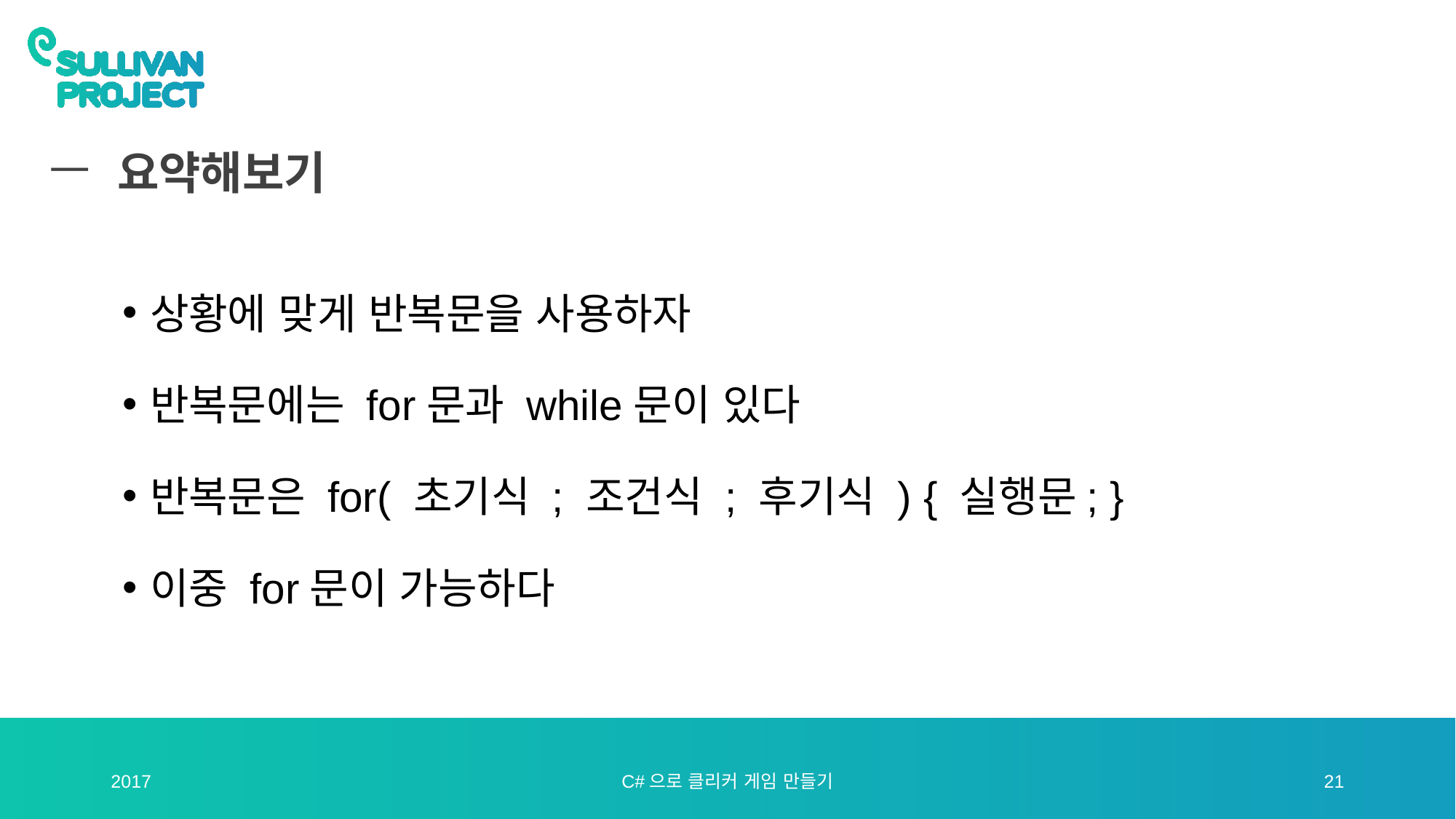

# 요약해보기
상황에 맞게 반복문을 사용하자
반복문에는 for문과 while문이 있다
반복문은 for( 초기식 ; 조건식 ; 후기식 ) { 실행문; }
이중 for문이 가능하다
2017
C#으로 클리커 게임 만들기
21